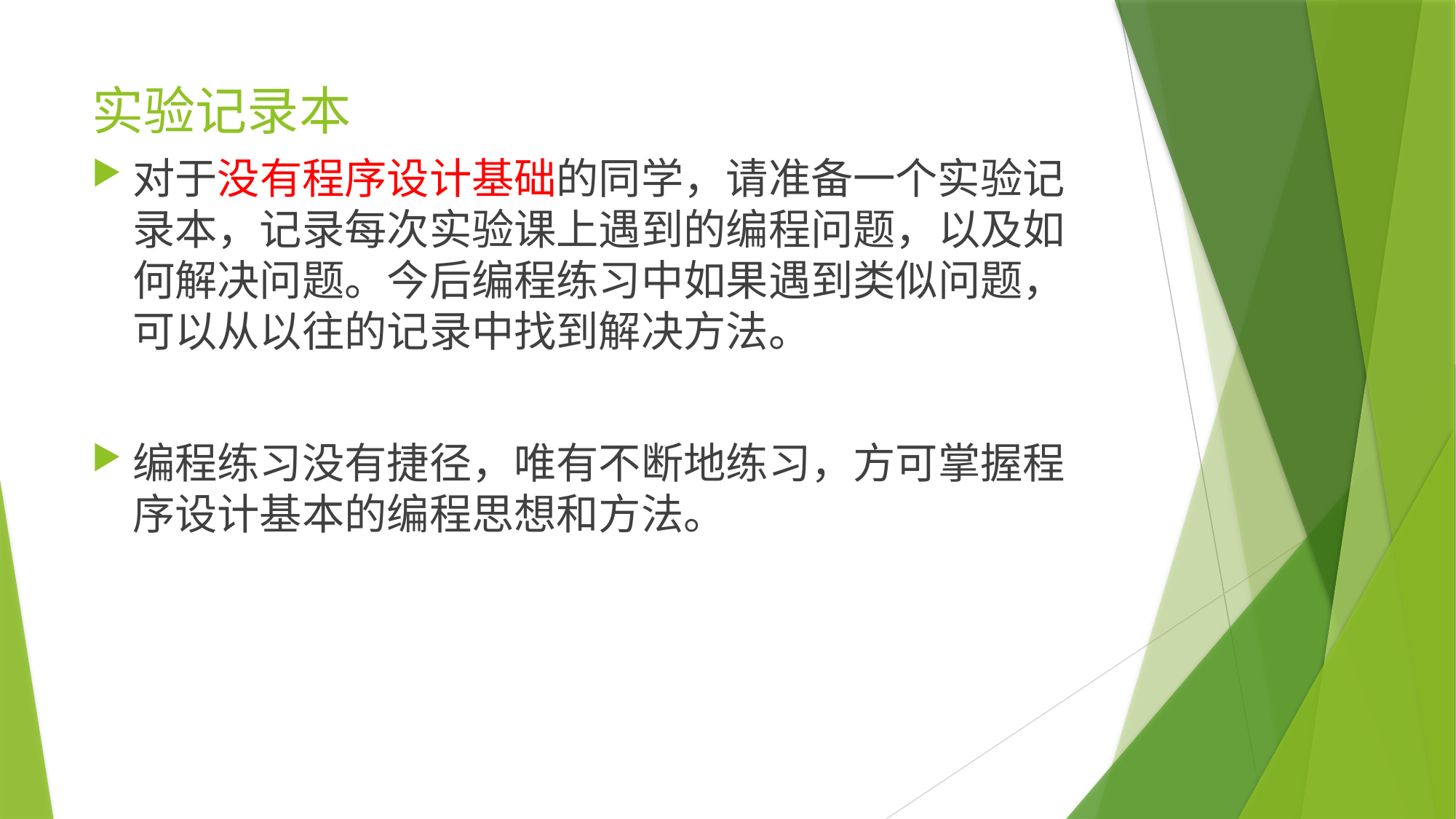

# 实验记录本
对于没有程序设计基础的同学，请准备一个实验记录本，记录每次实验课上遇到的编程问题，以及如何解决问题。今后编程练习中如果遇到类似问题，可以从以往的记录中找到解决方法。

编程练习没有捷径，唯有不断地练习，方可掌握程序设计基本的编程思想和方法。